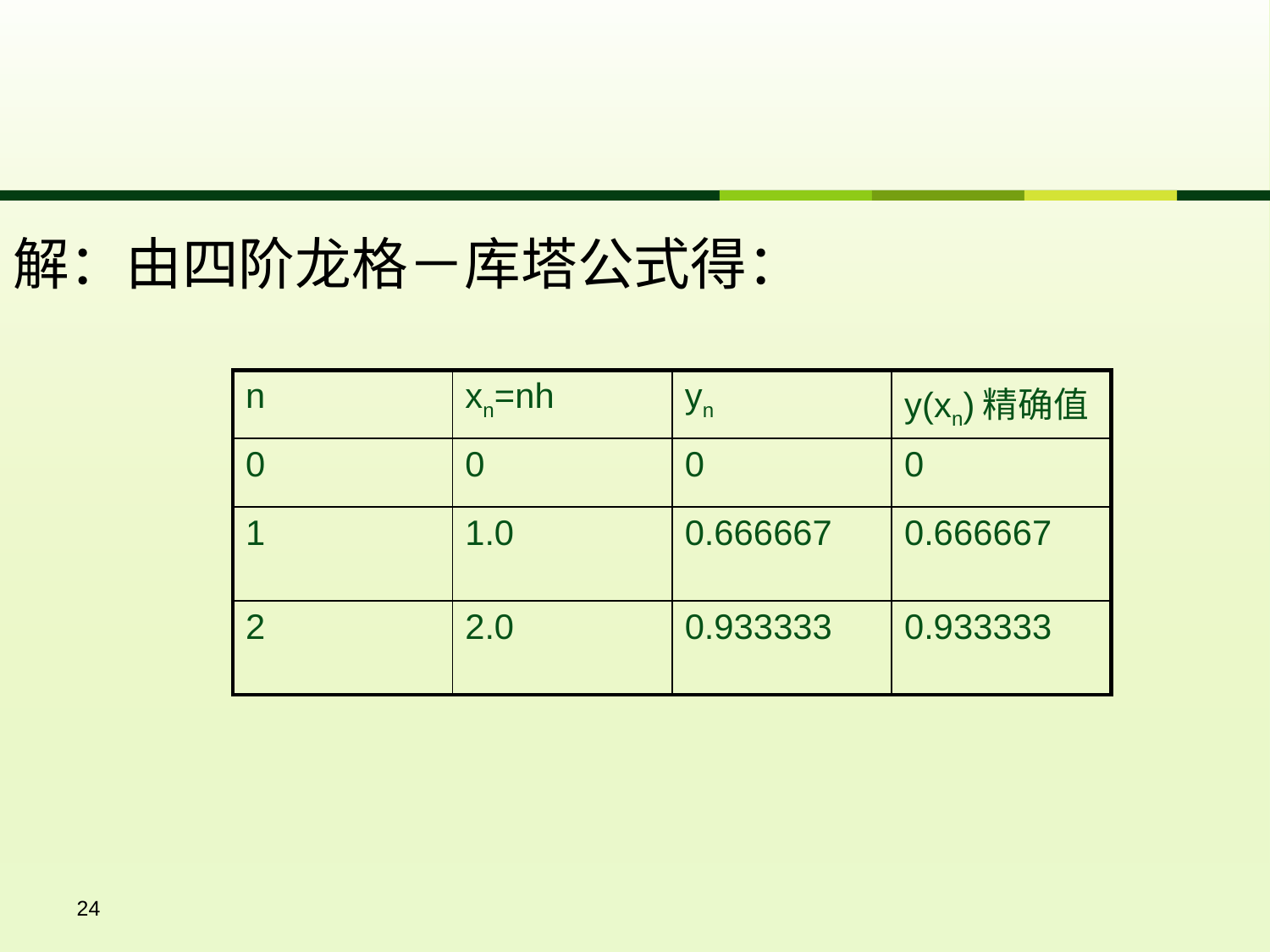

解：由四阶龙格－库塔公式得：
| n | xn=nh | yn | y(xn)精确值 |
| --- | --- | --- | --- |
| 0 | 0 | 0 | 0 |
| 1 | 1.0 | 0.666667 | 0.666667 |
| 2 | 2.0 | 0.933333 | 0.933333 |
24